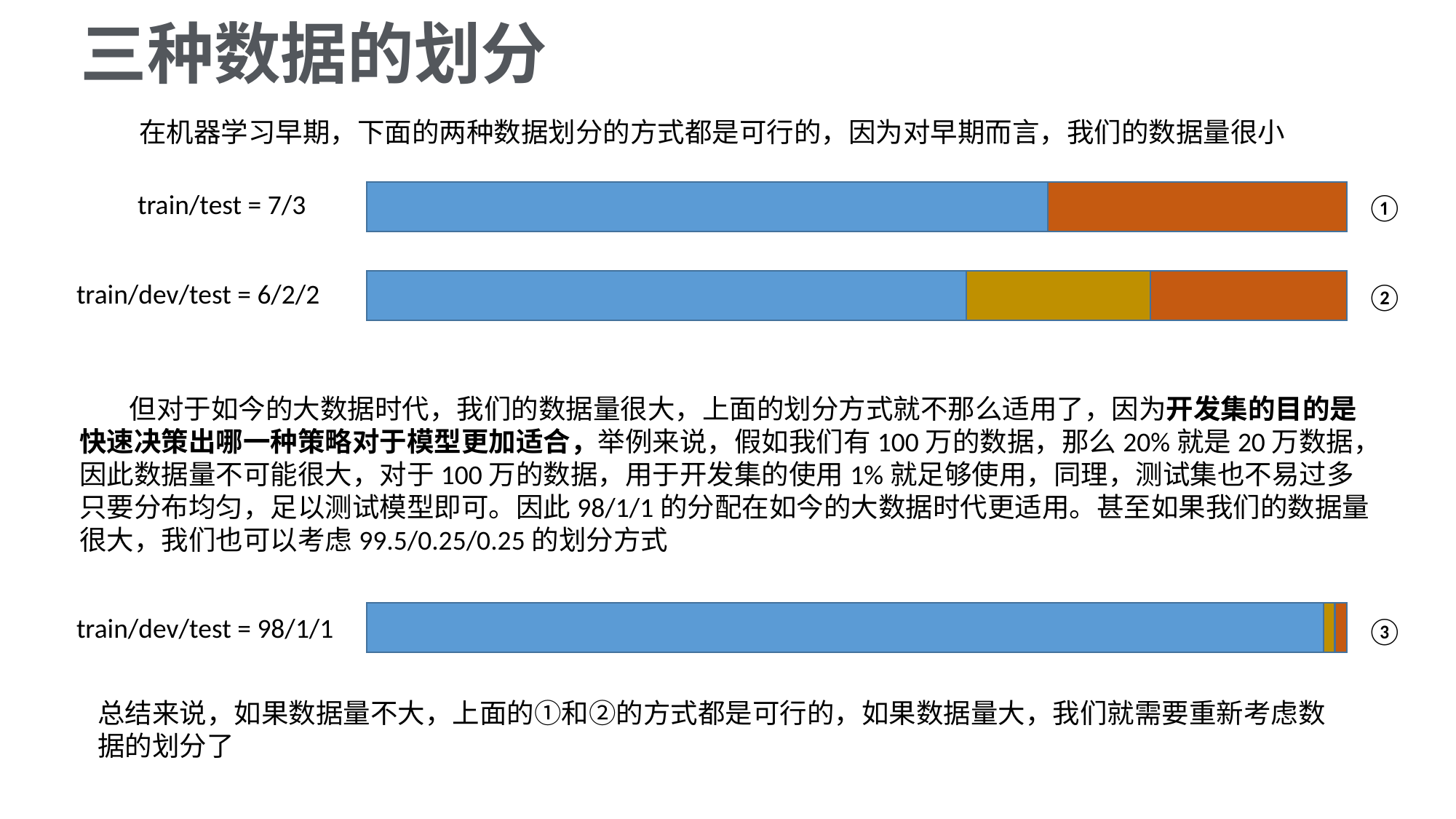

三种数据的划分
       在机器学习早期，下面的两种数据划分的方式都是可行的，因为对早期而言，我们的数据量很小
train/test = 7/3

①
train/dev/test = 6/2/2

②
       但对于如今的大数据时代，我们的数据量很大，上面的划分方式就不那么适用了，因为开发集的目的是快速决策出哪一种策略对于模型更加适合，举例来说，假如我们有100万的数据，那么20%就是20万数据，因此数据量不可能很大，对于100万的数据，用于开发集的使用1%就足够使用，同理，测试集也不易过多只要分布均匀，足以测试模型即可。因此98/1/1的分配在如今的大数据时代更适用。甚至如果我们的数据量很大，我们也可以考虑99.5/0.25/0.25的划分方式

train/dev/test = 98/1/1
③
总结来说，如果数据量不大，上面的①和②的方式都是可行的，如果数据量大，我们就需要重新考虑数据的划分了